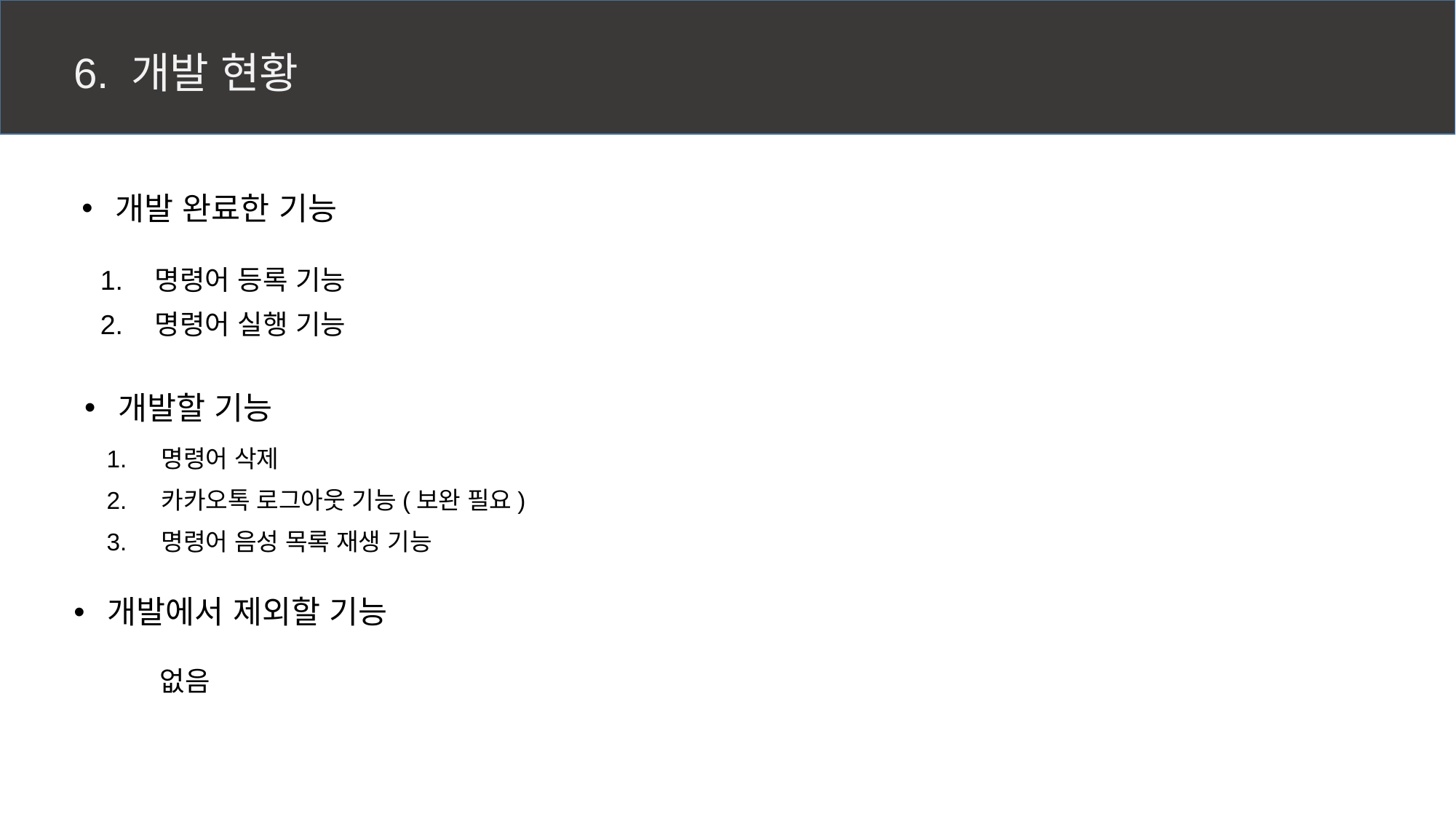

# 6. 개발 현황
  개발 완료한 기능

명령어 등록 기능
명령어 실행 기능
  개발할 기능
명령어 삭제
카카오톡 로그아웃 기능(보완 필요)
명령어 음성 목록 재생 기능
  개발에서 제외할 기능
없음